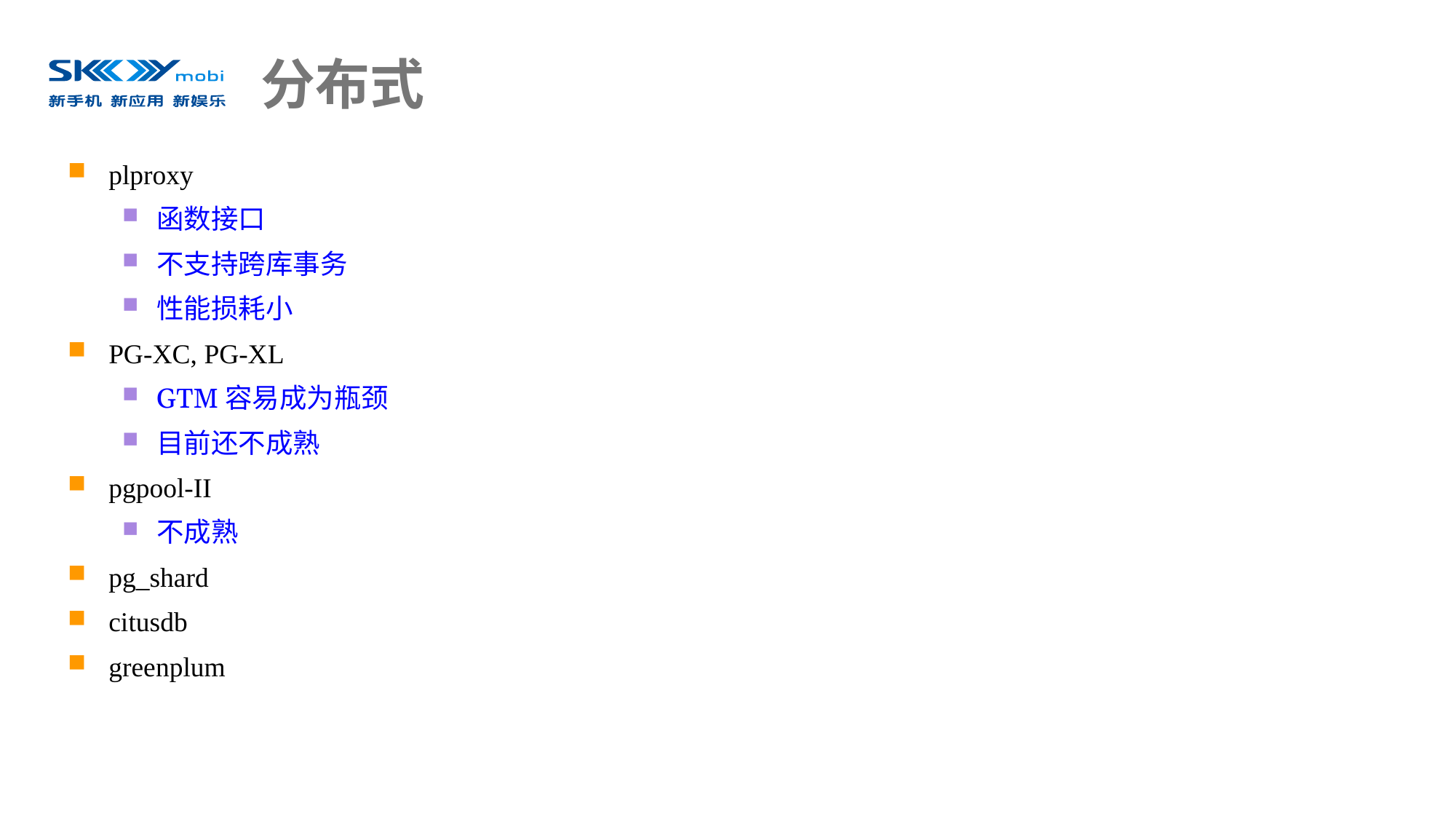

# 分布式
plproxy
函数接口
不支持跨库事务
性能损耗小
PG-XC, PG-XL
GTM容易成为瓶颈
目前还不成熟
pgpool-II
不成熟
pg_shard
citusdb
greenplum